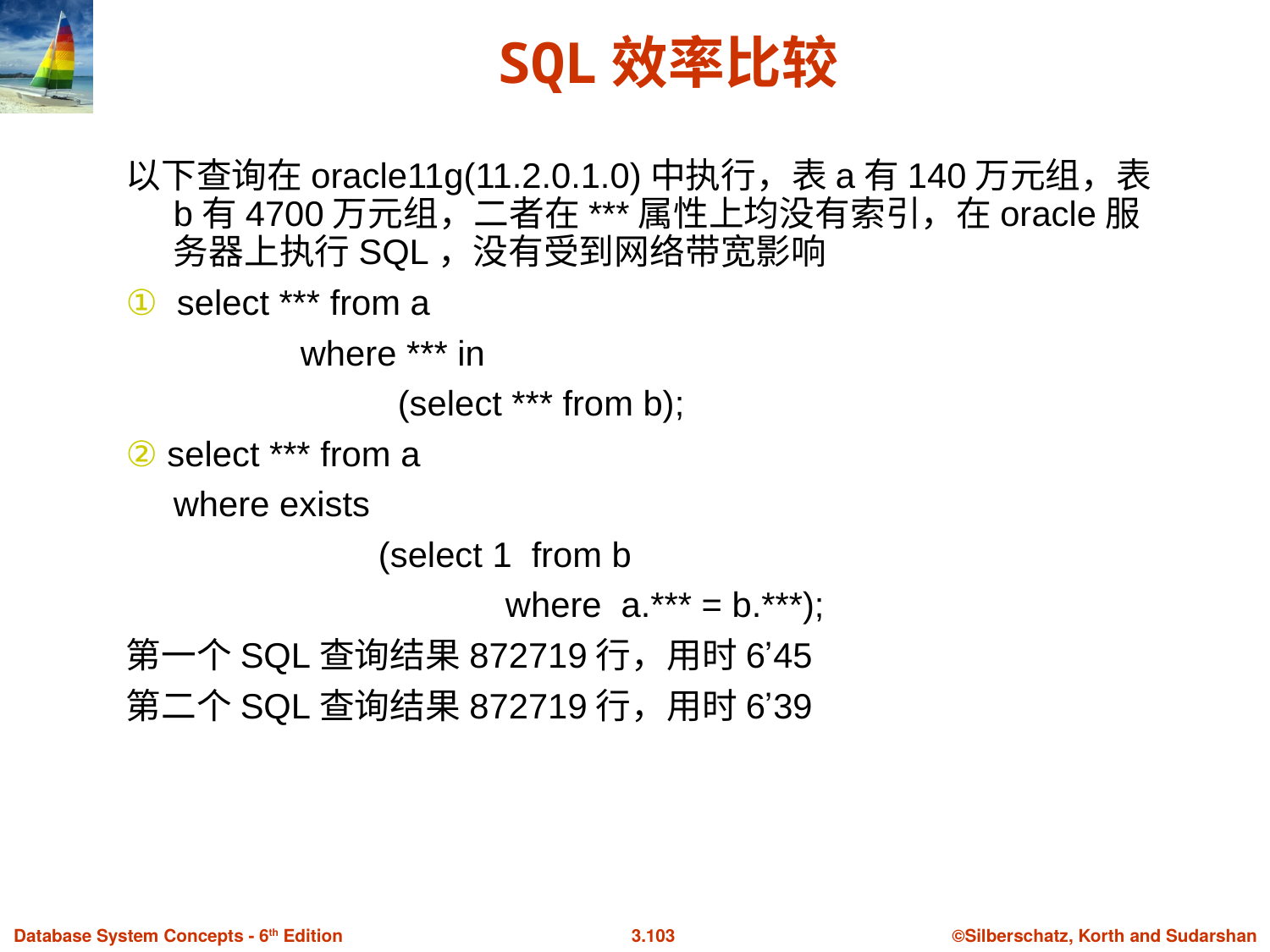

# SQL效率比较
以下查询在oracle11g(11.2.0.1.0)中执行，表a有140万元组，表b有4700万元组，二者在***属性上均没有索引，在oracle服务器上执行SQL，没有受到网络带宽影响
①  select *** from a
		where *** in
		          (select *** from b);
② select *** from a
    	where exists
		        (select 1  from b
			        where  a.*** = b.***);
第一个SQL查询结果872719行，用时6’45
第二个SQL查询结果872719行，用时6’39